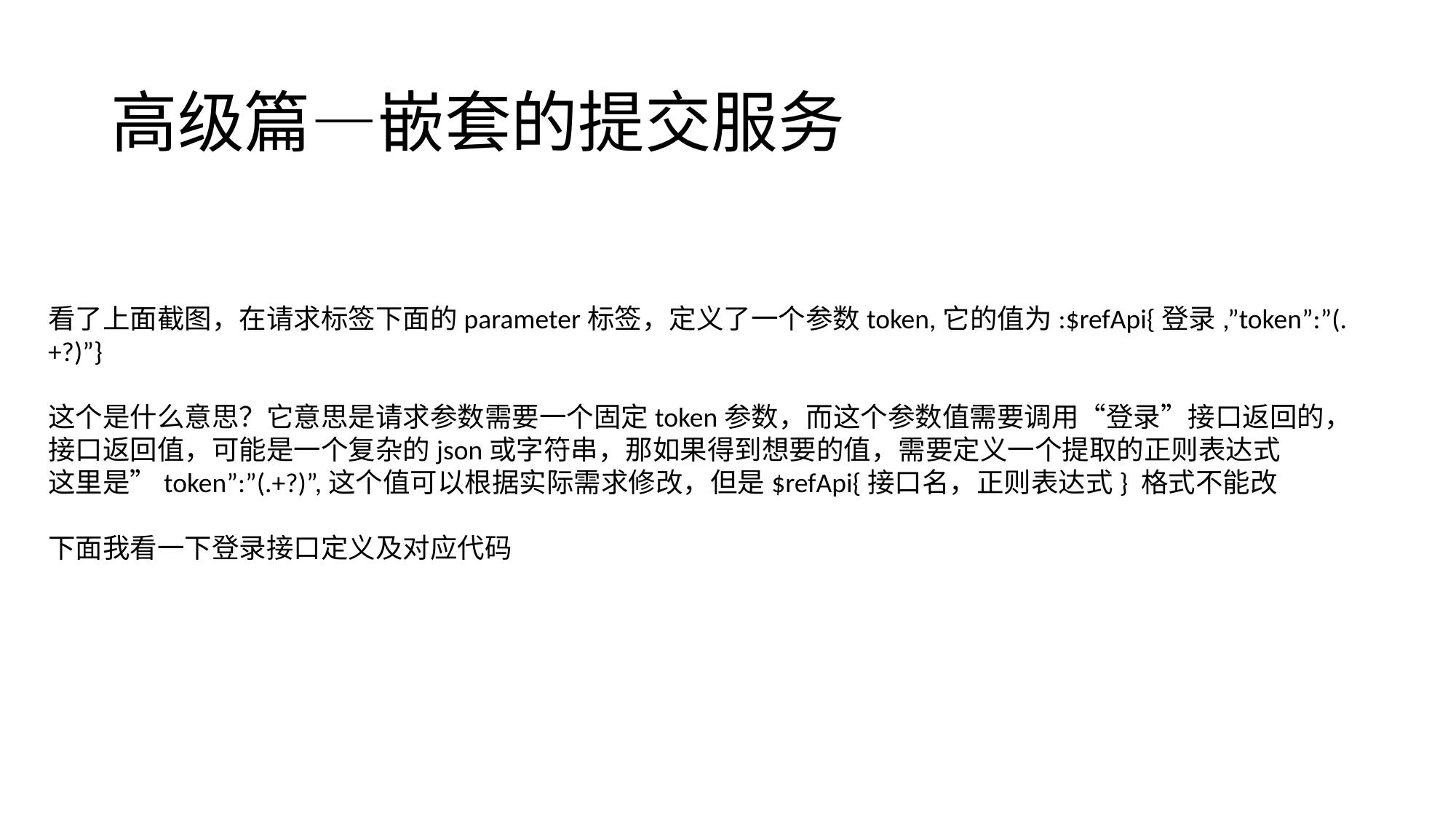

# 高级篇—嵌套的提交服务
看了上面截图，在请求标签下面的parameter标签，定义了一个参数token,它的值为:$refApi{登录,”token”:”(.+?)”}

这个是什么意思？它意思是请求参数需要一个固定token参数，而这个参数值需要调用“登录”接口返回的，
接口返回值，可能是一个复杂的json或字符串，那如果得到想要的值，需要定义一个提取的正则表达式
这里是”token”:”(.+?)”,这个值可以根据实际需求修改，但是$refApi{接口名，正则表达式} 格式不能改

下面我看一下登录接口定义及对应代码